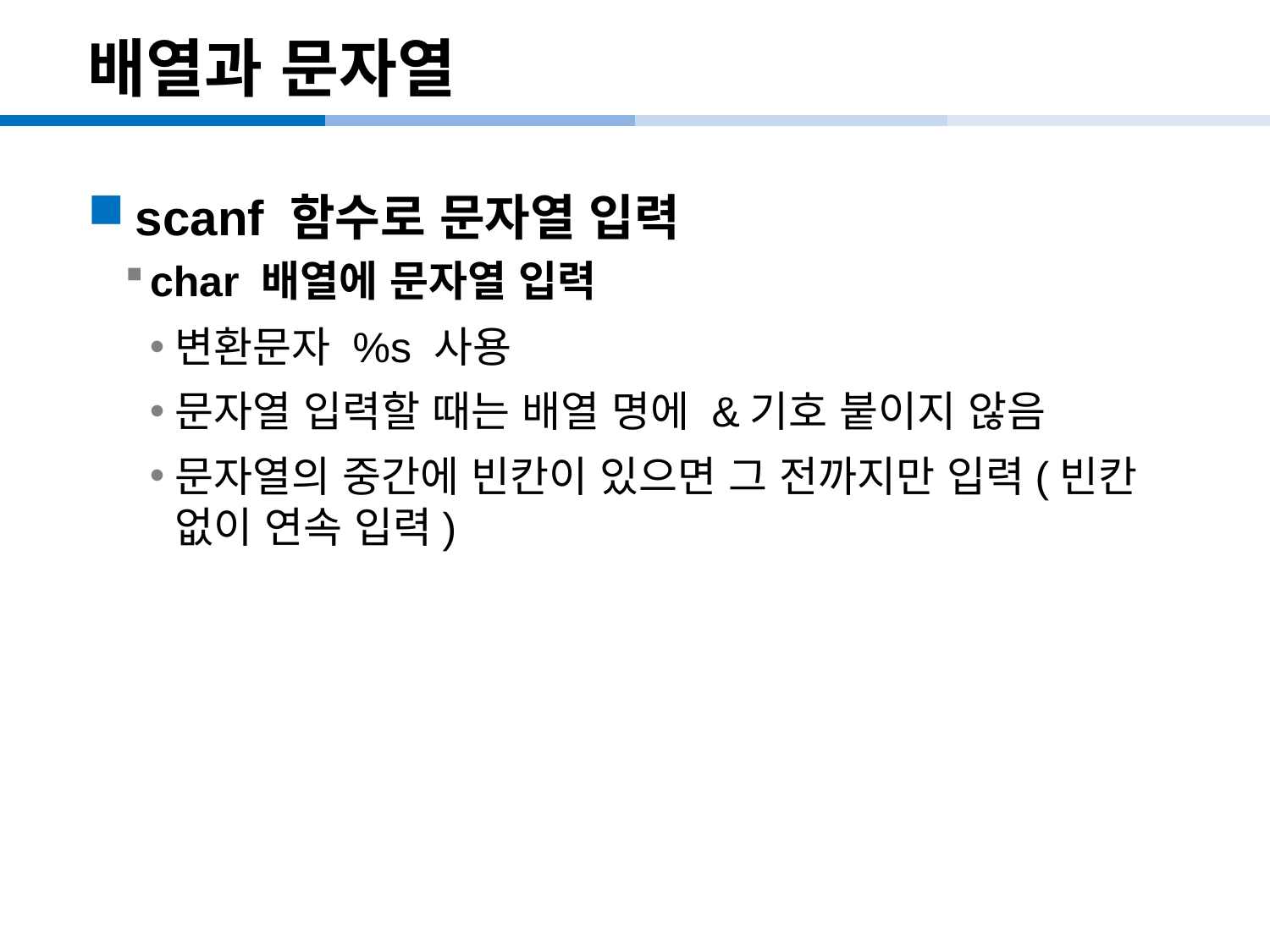

# 배열과 문자열
scanf 함수로 문자열 입력
char 배열에 문자열 입력
변환문자 %s 사용
문자열 입력할 때는 배열 명에 &기호 붙이지 않음
문자열의 중간에 빈칸이 있으면 그 전까지만 입력(빈칸 없이 연속 입력)